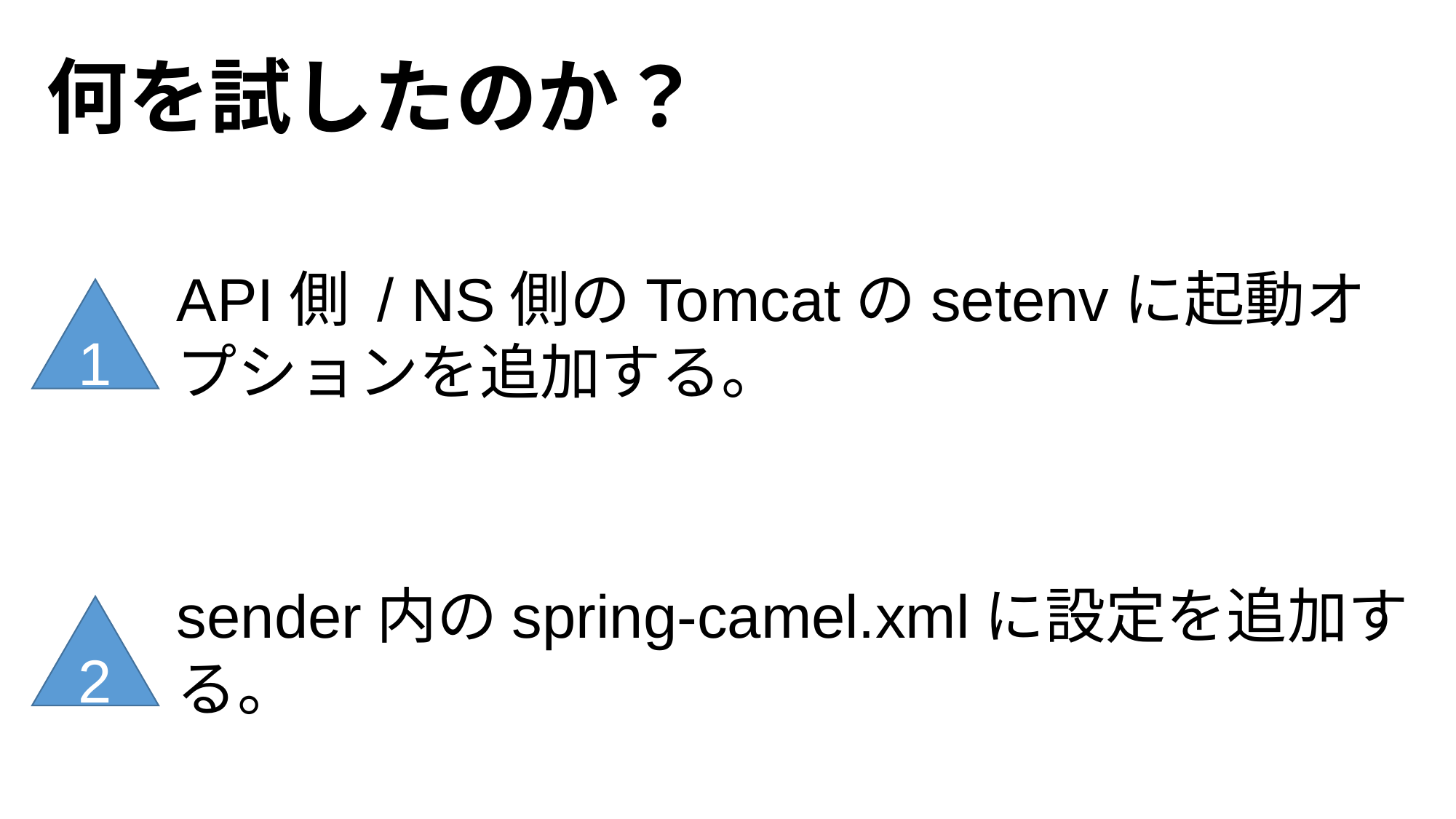

何を試したのか？
API側 / NS側のTomcatのsetenvに起動オプションを追加する。
1
sender内のspring-camel.xmlに設定を追加する。
2